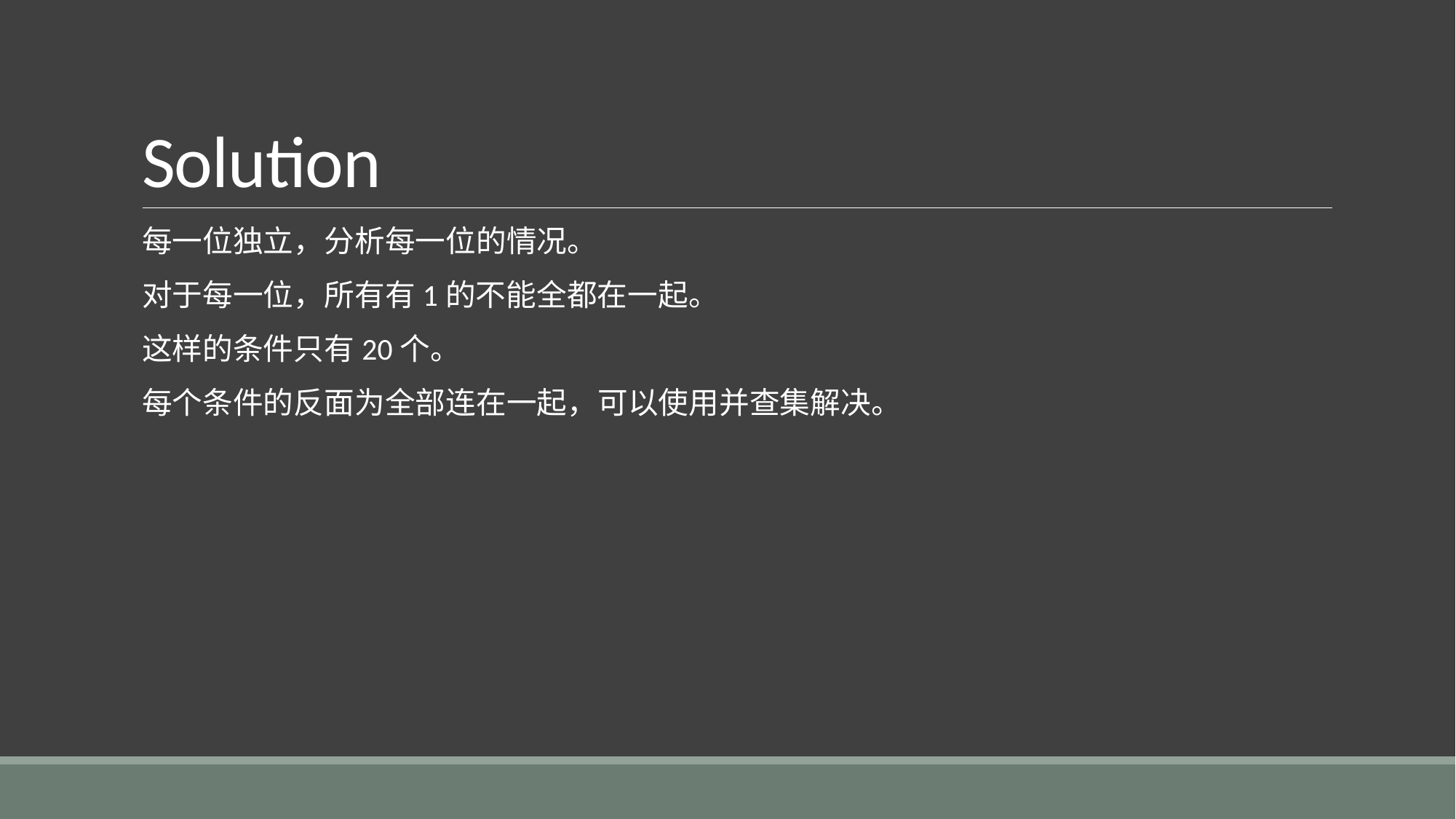

# Solution
每一位独立，分析每一位的情况。
对于每一位，所有有1的不能全都在一起。
这样的条件只有20个。
每个条件的反面为全部连在一起，可以使用并查集解决。